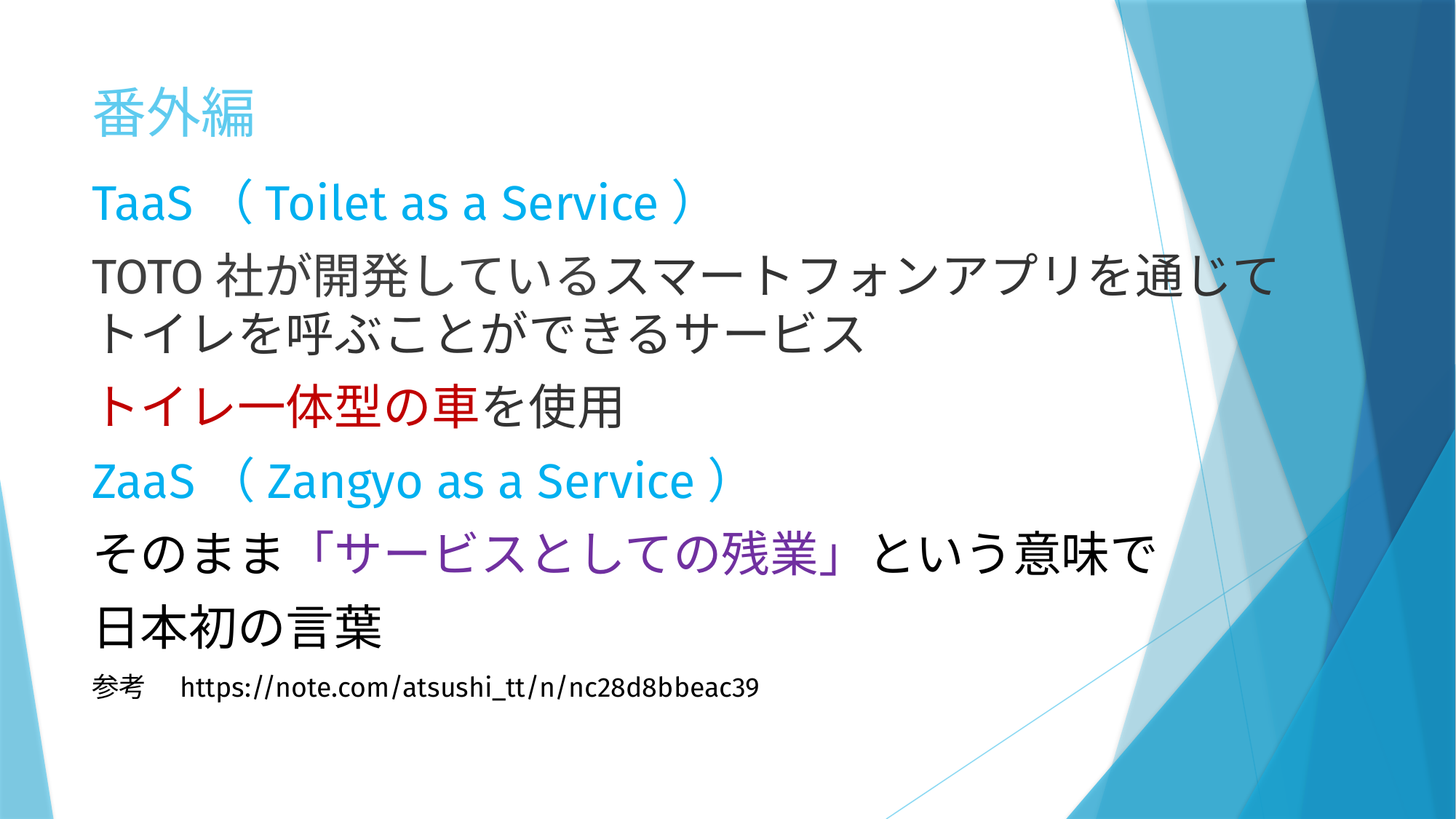

# 番外編
TaaS（Toilet as a Service）
TOTO社が開発しているスマートフォンアプリを通じてトイレを呼ぶことができるサービス
トイレ一体型の車を使用
ZaaS（Zangyo as a Service）
そのまま「サービスとしての残業」という意味で
日本初の言葉
参考　https://note.com/atsushi_tt/n/nc28d8bbeac39